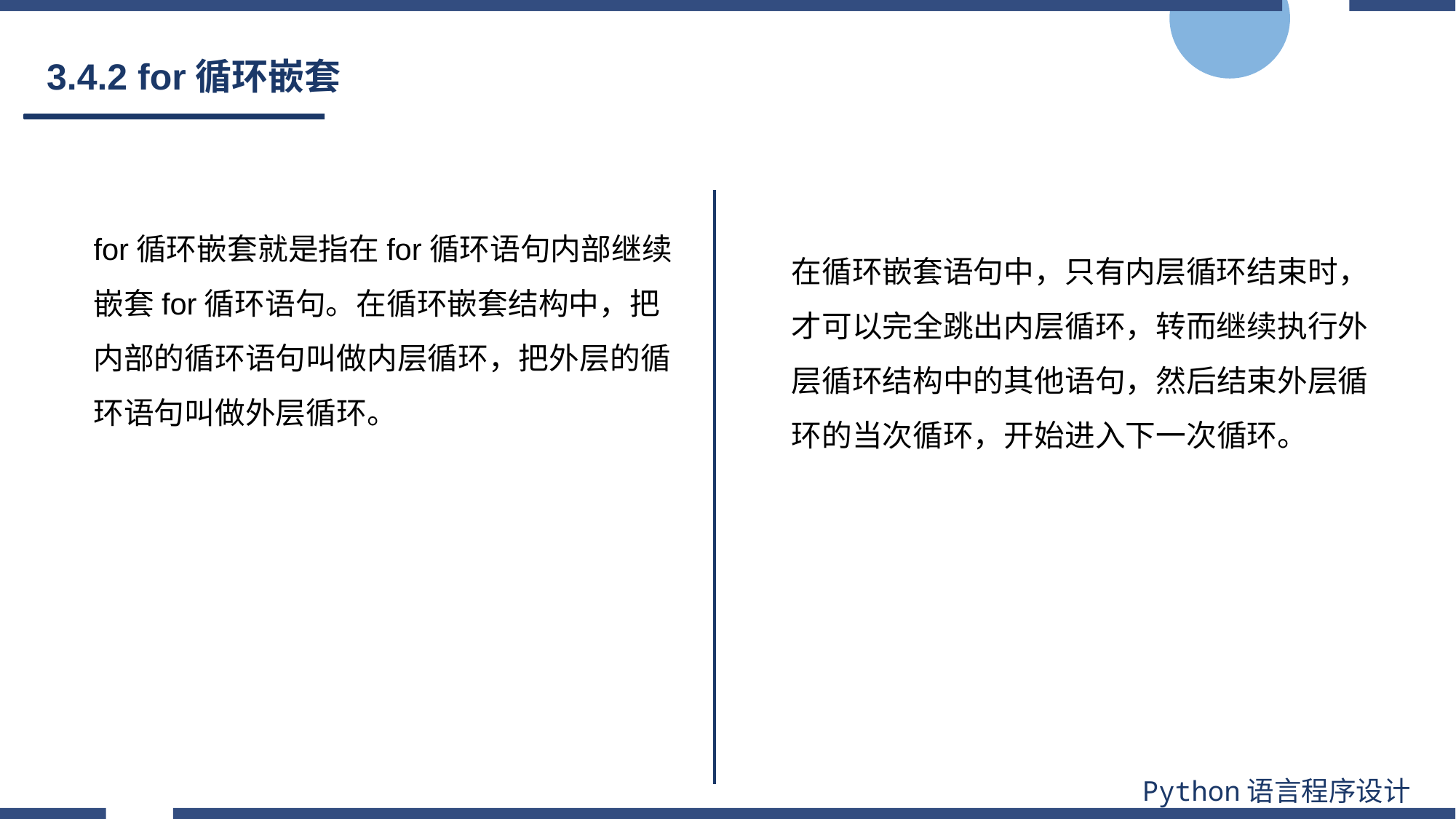

# 3.4.2 for循环嵌套
for循环嵌套就是指在for循环语句内部继续嵌套for循环语句。在循环嵌套结构中，把内部的循环语句叫做内层循环，把外层的循环语句叫做外层循环。
在循环嵌套语句中，只有内层循环结束时，才可以完全跳出内层循环，转而继续执行外层循环结构中的其他语句，然后结束外层循环的当次循环，开始进入下一次循环。